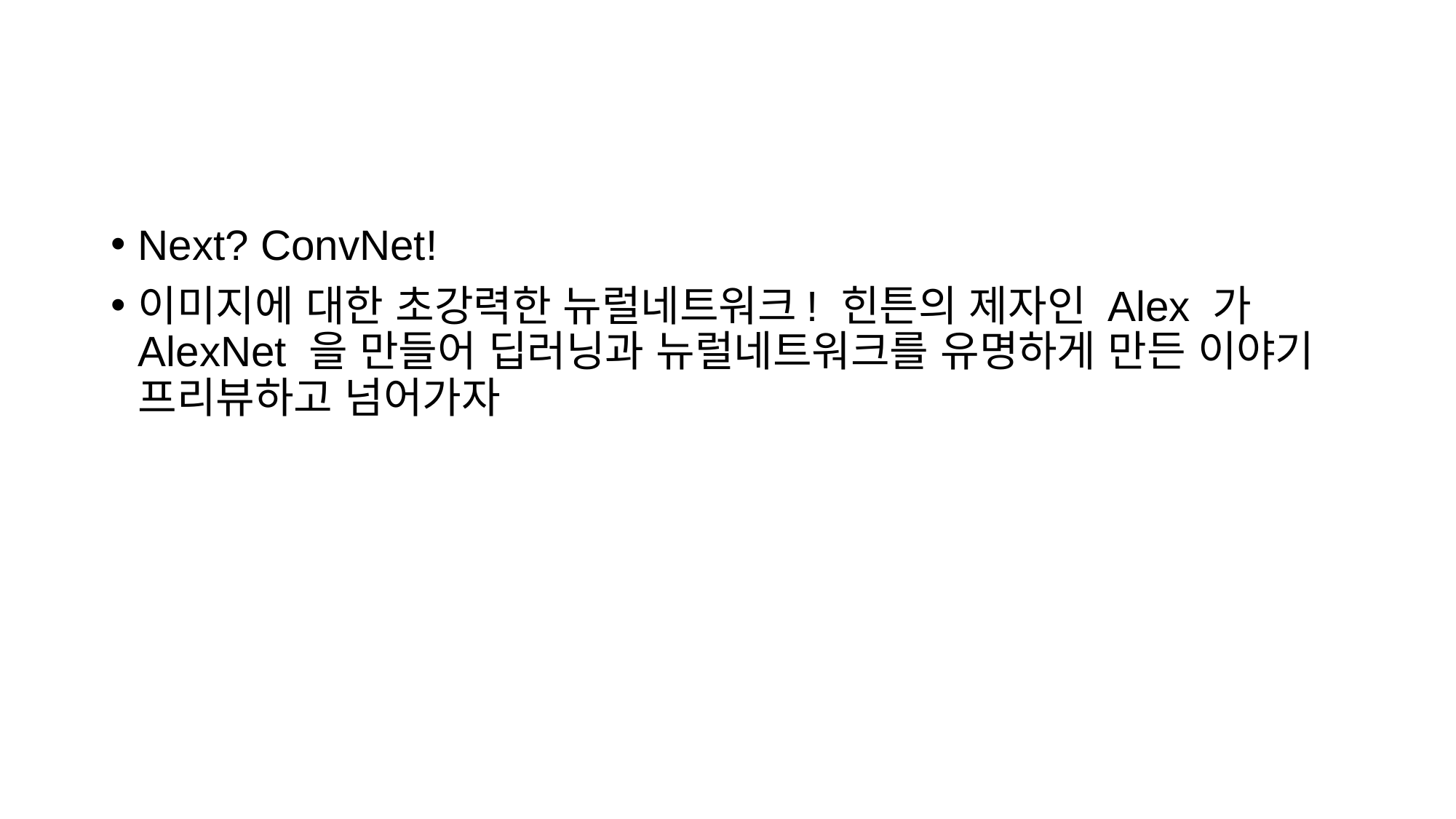

#
Next? ConvNet!
이미지에 대한 초강력한 뉴럴네트워크! 힌튼의 제자인 Alex 가 AlexNet 을 만들어 딥러닝과 뉴럴네트워크를 유명하게 만든 이야기 프리뷰하고 넘어가자